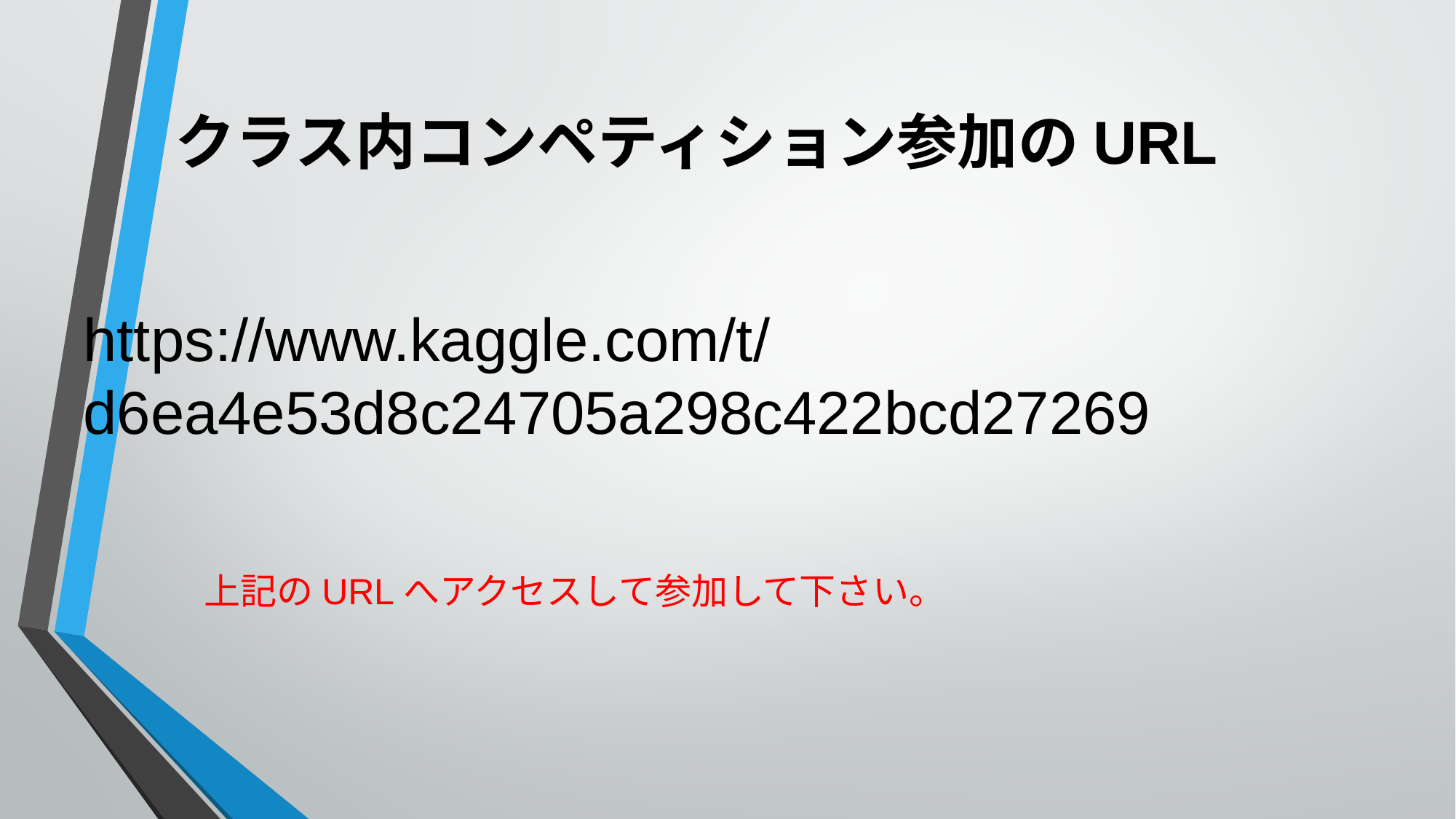

# クラス内コンペティション参加のURL

https://www.kaggle.com/t/d6ea4e53d8c24705a298c422bcd27269
上記のURLへアクセスして参加して下さい。